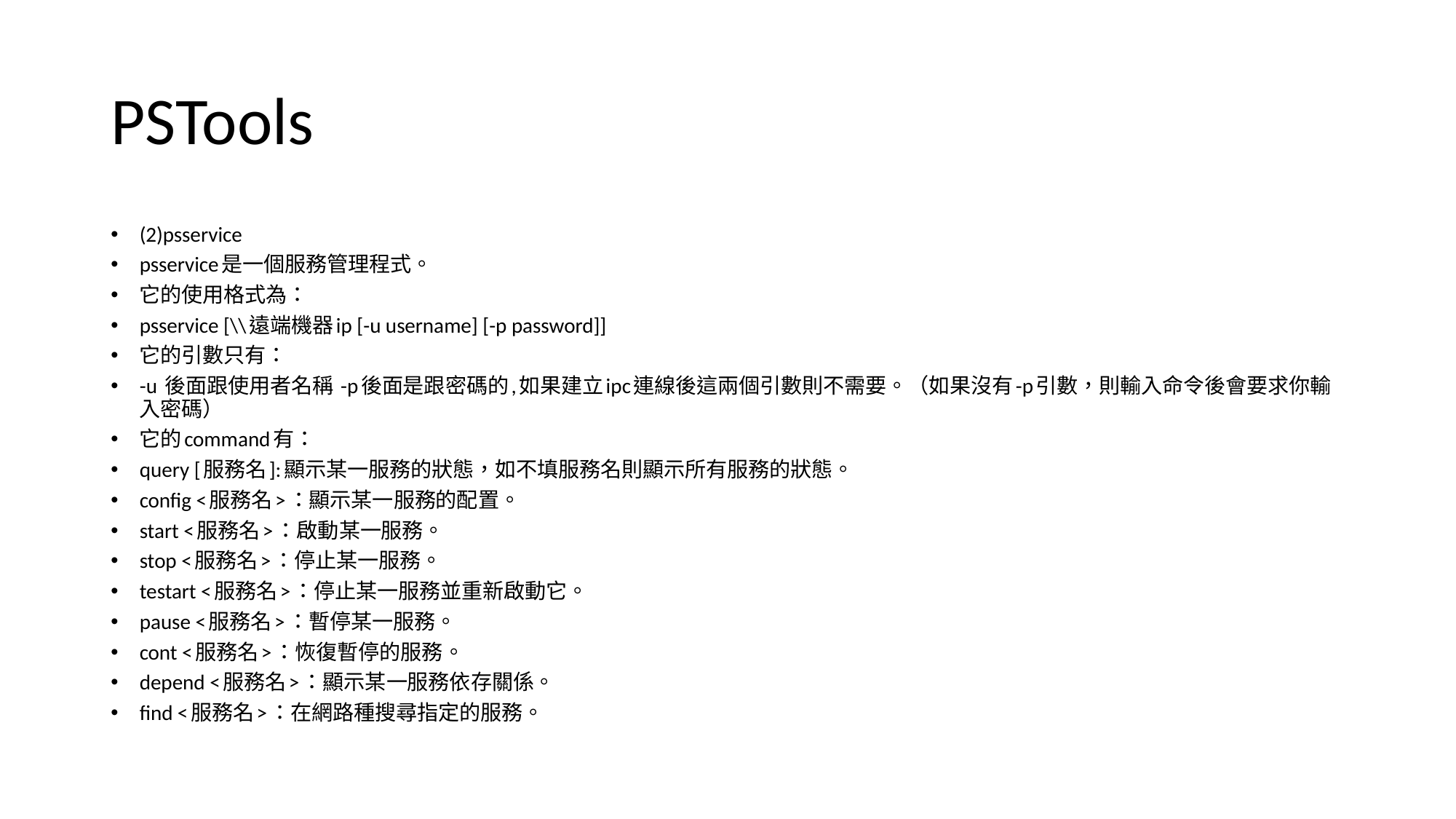

# PSTools
(2)psservice
psservice是一個服務管理程式。
它的使用格式為：
psservice [\\遠端機器ip [-u username] [-p password]]
它的引數只有：
-u 後面跟使用者名稱 -p後面是跟密碼的,如果建立ipc連線後這兩個引數則不需要。（如果沒有-p引數，則輸入命令後會要求你輸入密碼）
它的command有：
query [服務名]:顯示某一服務的狀態，如不填服務名則顯示所有服務的狀態。
config <服務名>：顯示某一服務的配置。
start <服務名>：啟動某一服務。
stop <服務名>：停止某一服務。
testart <服務名>：停止某一服務並重新啟動它。
pause <服務名>：暫停某一服務。
cont <服務名>：恢復暫停的服務。
depend <服務名>：顯示某一服務依存關係。
find <服務名>：在網路種搜尋指定的服務。